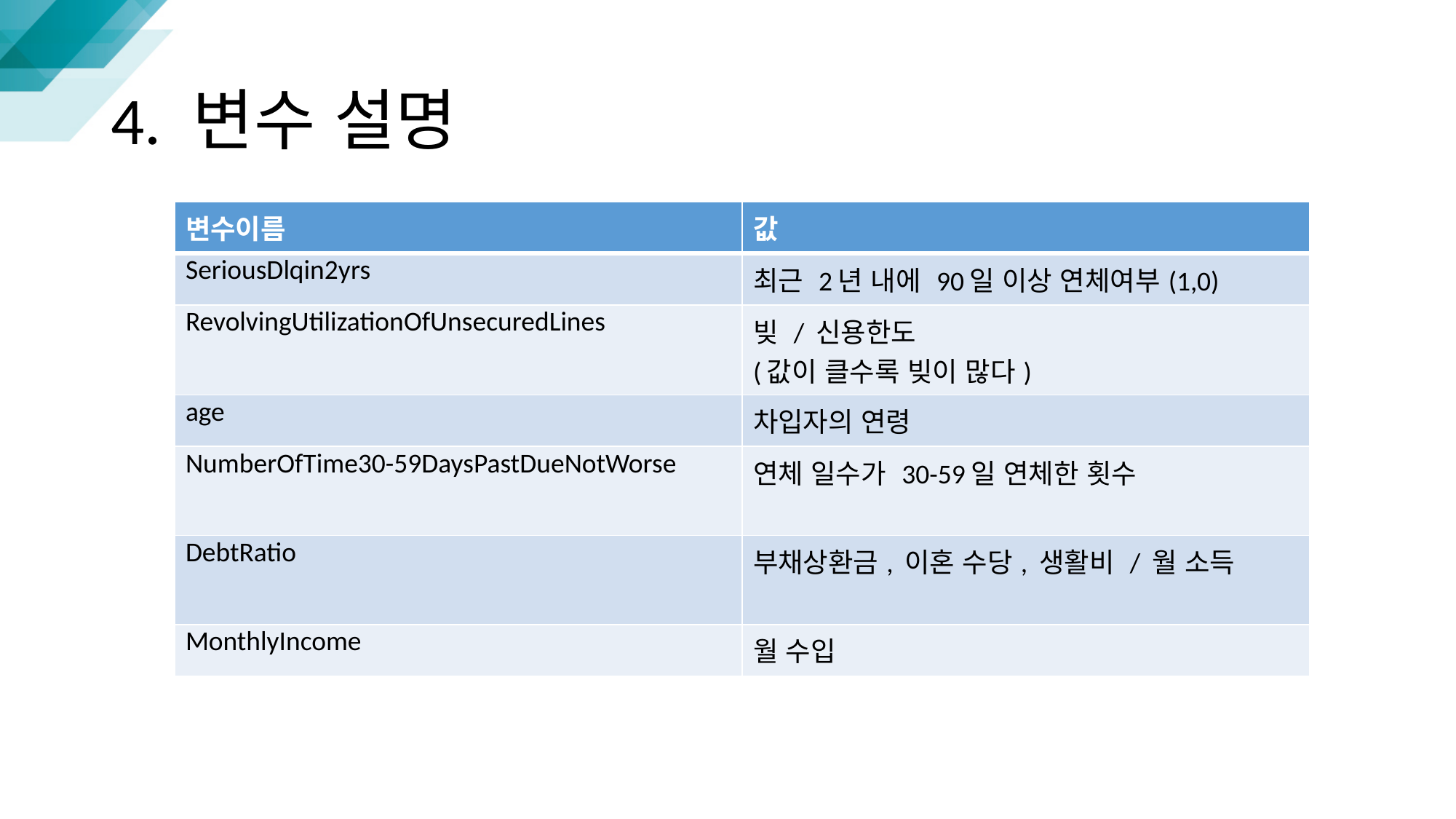

# 4. 변수 설명
| 변수이름 | 값 |
| --- | --- |
| SeriousDlqin2yrs | 최근 2년 내에 90일 이상 연체여부(1,0) |
| RevolvingUtilizationOfUnsecuredLines | 빚 / 신용한도 (값이 클수록 빚이 많다) |
| age | 차입자의 연령 |
| NumberOfTime30-59DaysPastDueNotWorse | 연체 일수가 30-59일 연체한 횟수 |
| DebtRatio | 부채상환금, 이혼 수당, 생활비 / 월 소득 |
| MonthlyIncome | 월 수입 |